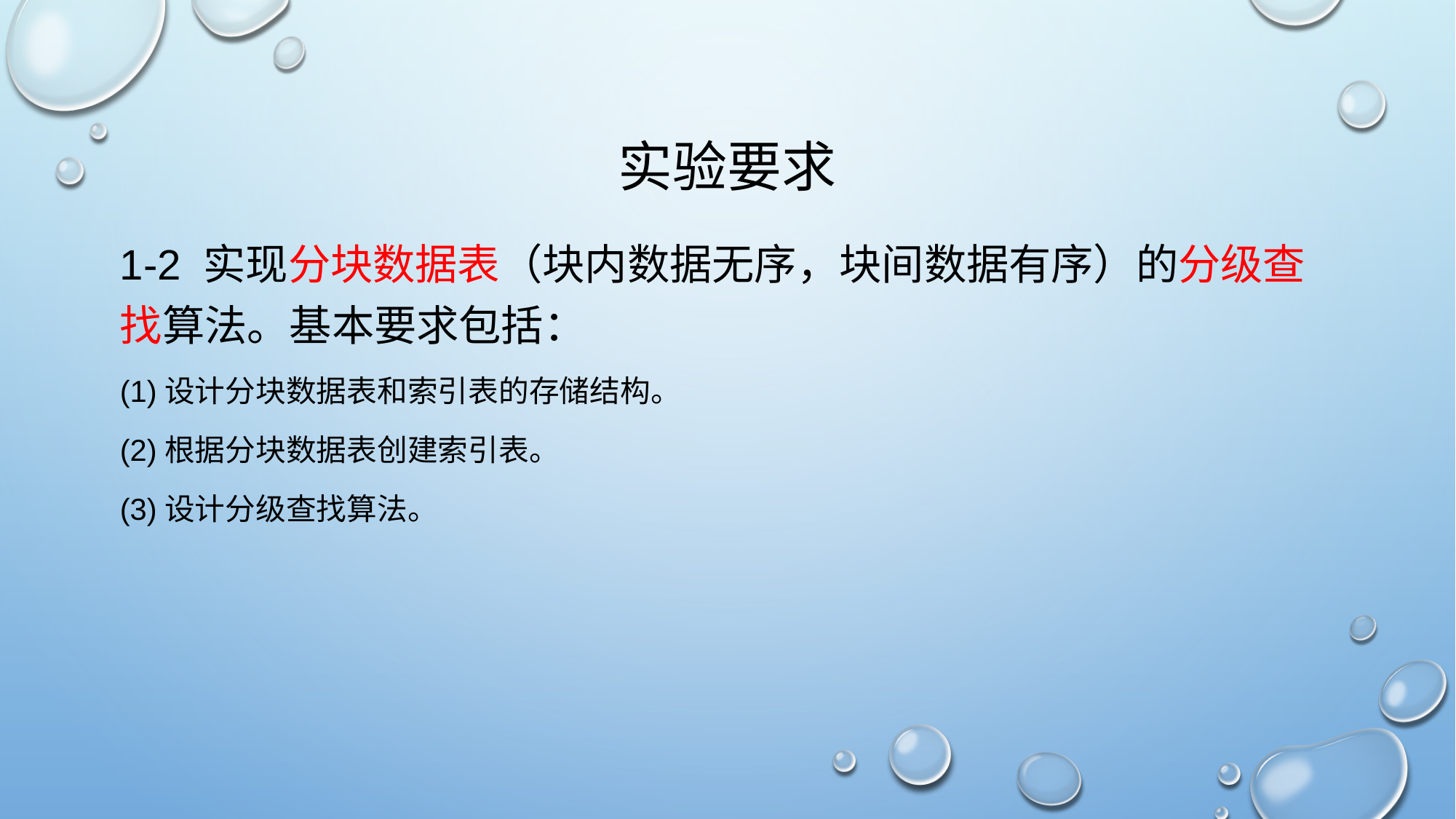

# 实验要求
1-2 实现分块数据表（块内数据无序，块间数据有序）的分级查找算法。基本要求包括：
(1)设计分块数据表和索引表的存储结构。
(2)根据分块数据表创建索引表。
(3)设计分级查找算法。